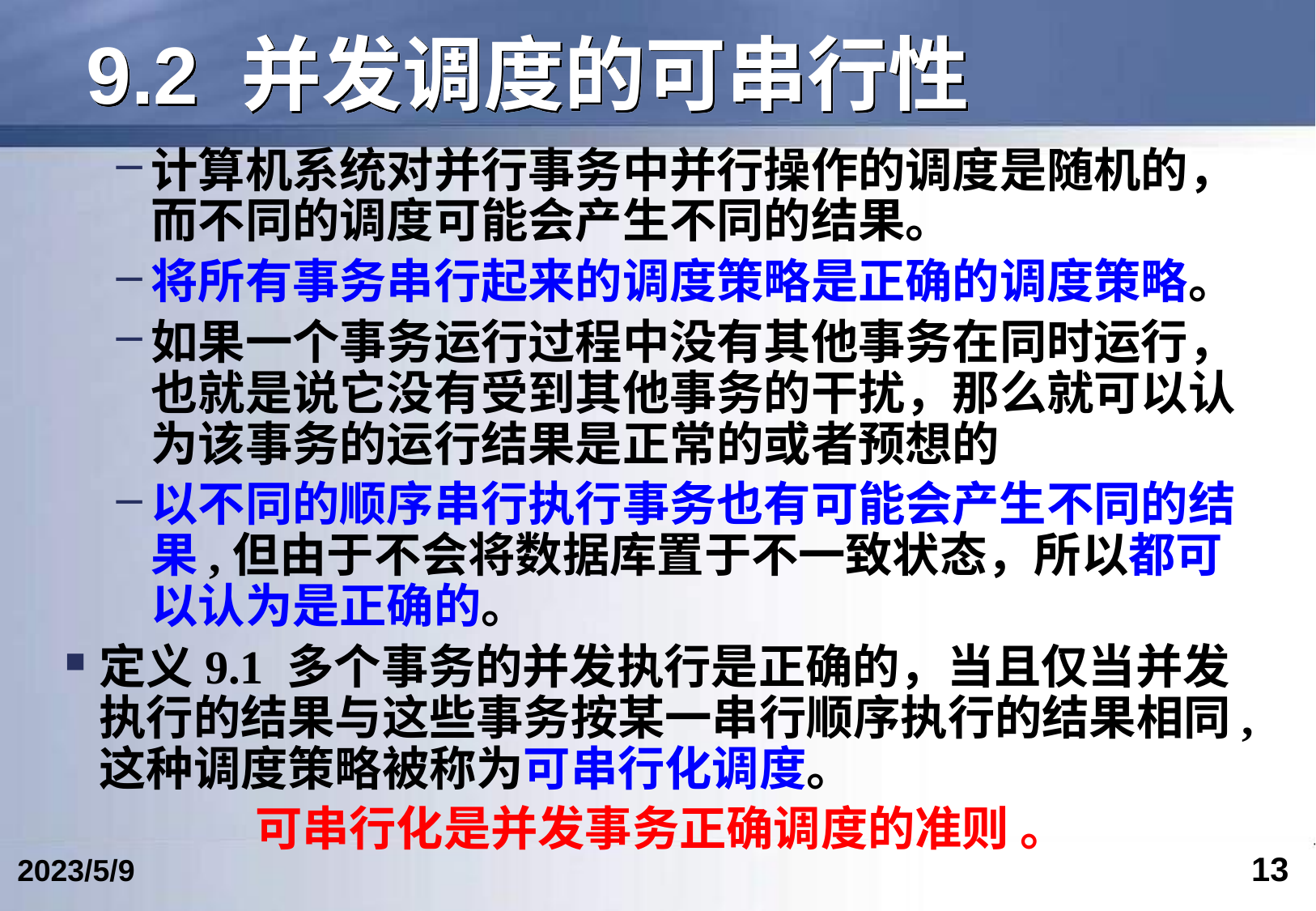

# 9.2 并发调度的可串行性
计算机系统对并行事务中并行操作的调度是随机的，而不同的调度可能会产生不同的结果。
将所有事务串行起来的调度策略是正确的调度策略。
如果一个事务运行过程中没有其他事务在同时运行，也就是说它没有受到其他事务的干扰，那么就可以认为该事务的运行结果是正常的或者预想的
以不同的顺序串行执行事务也有可能会产生不同的结果,但由于不会将数据库置于不一致状态，所以都可以认为是正确的。
定义9.1 多个事务的并发执行是正确的，当且仅当并发执行的结果与这些事务按某一串行顺序执行的结果相同,这种调度策略被称为可串行化调度。
可串行化是并发事务正确调度的准则 。
13
2023/5/9